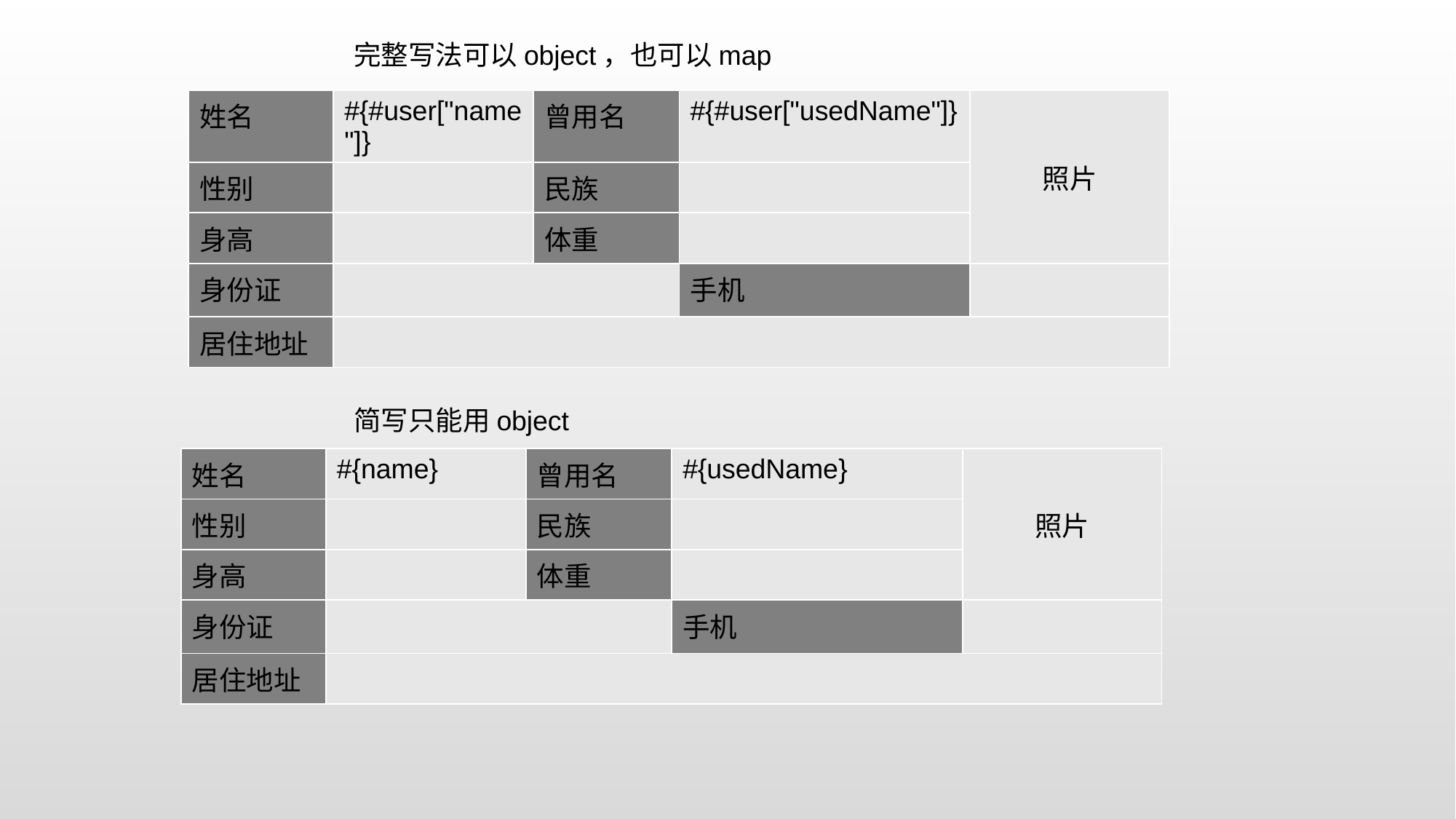

完整写法可以object，也可以map
| 姓名 | #{#user["name"]} | 曾用名 | #{#user["usedName"]} | 照片 |
| --- | --- | --- | --- | --- |
| 性别 |  | 民族 |  |  |
| 身高 |  | 体重 |  |  |
| 身份证 |  |  | 手机 |  |
| 居住地址 |  |  |  |  |
简写只能用object
| 姓名 | #{name} | 曾用名 | #{usedName} | 照片 |
| --- | --- | --- | --- | --- |
| 性别 |  | 民族 |  |  |
| 身高 |  | 体重 |  |  |
| 身份证 |  |  | 手机 |  |
| 居住地址 |  |  |  |  |